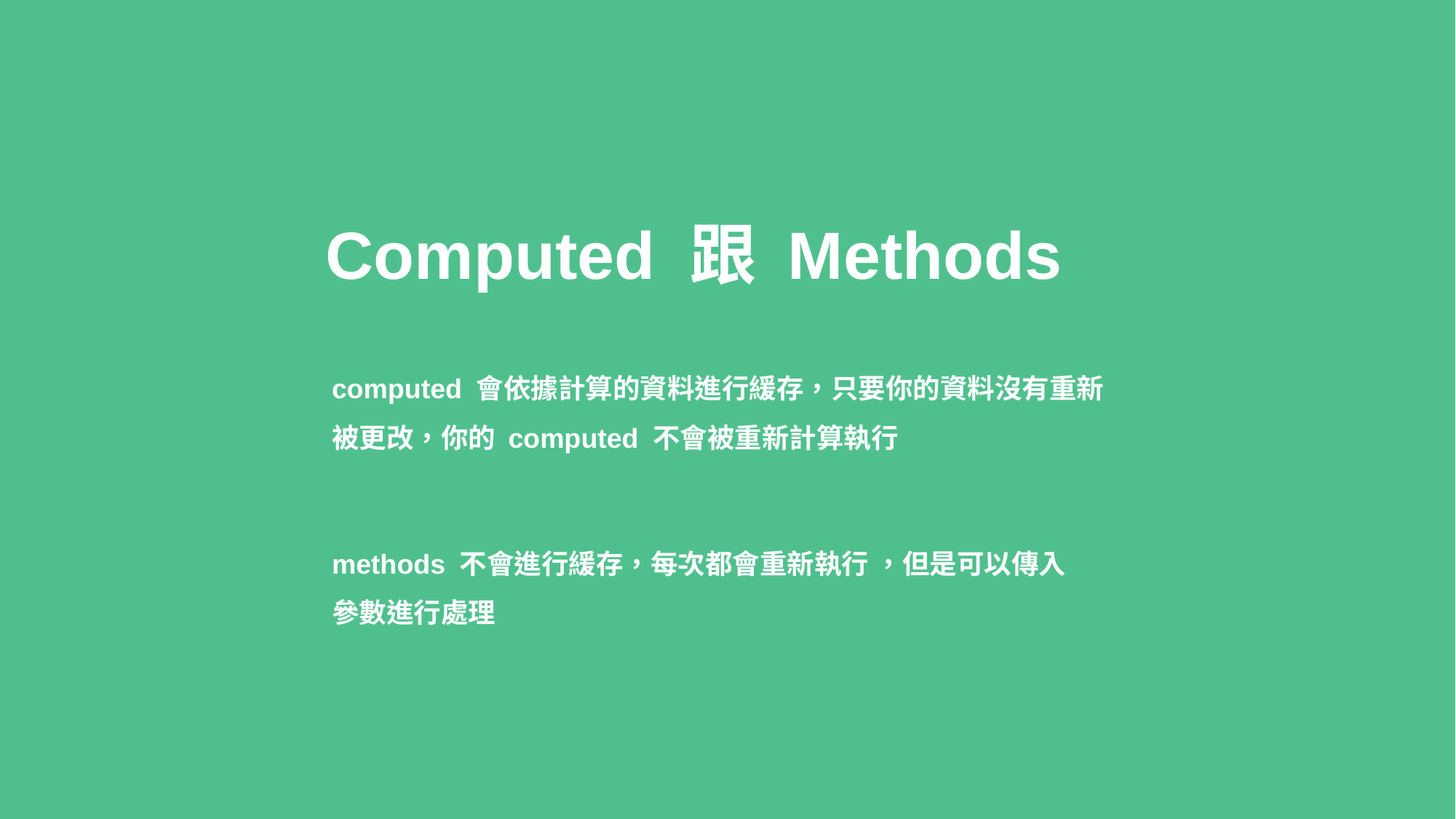

# Computed 跟 Methods
computed 會依據計算的資料進行緩存，只要你的資料沒有重新被更改，你的 computed 不會被重新計算執行
methods 不會進行緩存，每次都會重新執行 ，但是可以傳入參數進行處理